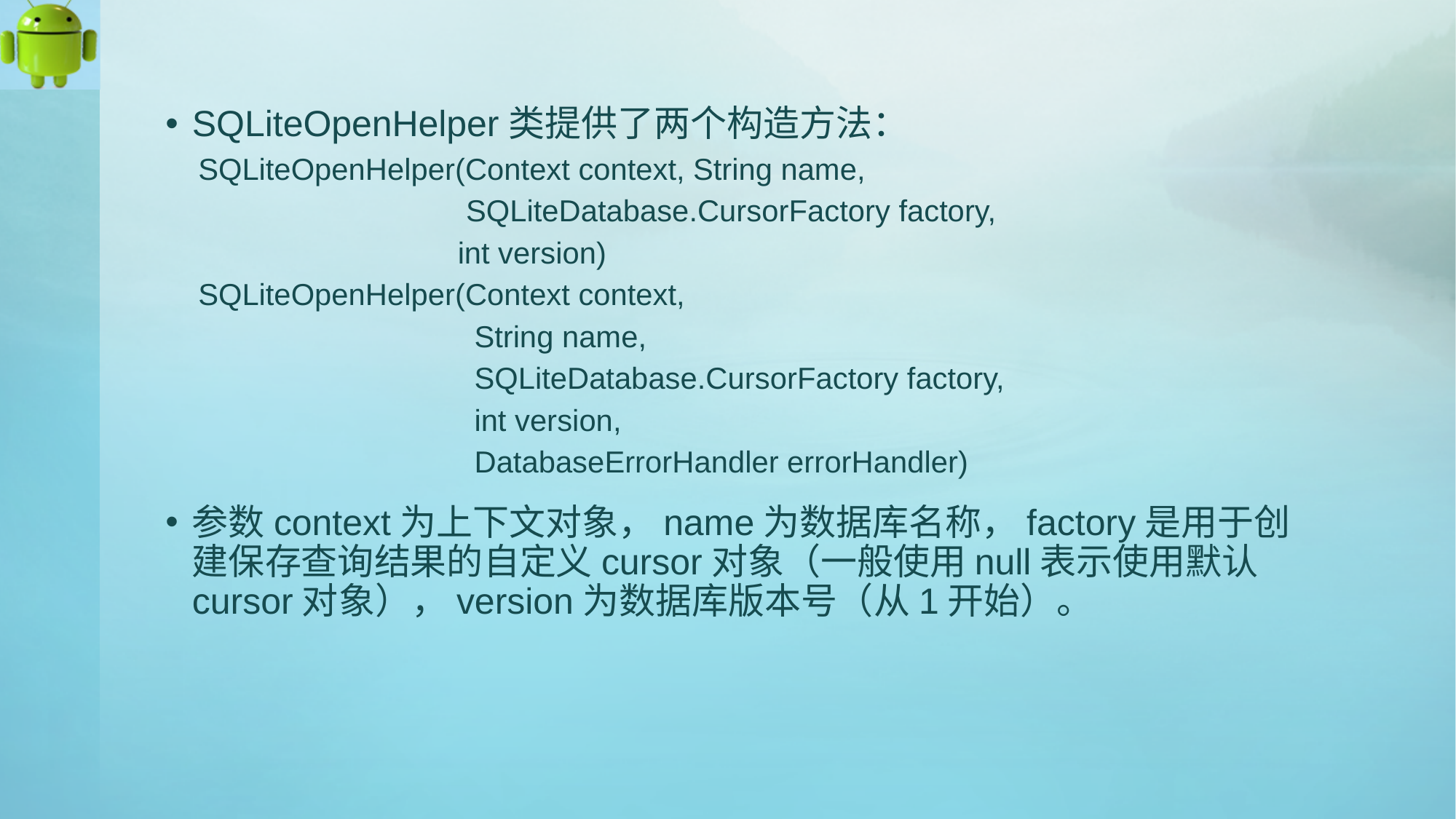

SQLiteOpenHelper类提供了两个构造方法：
SQLiteOpenHelper(Context context, String name,
                                SQLiteDatabase.CursorFactory factory,
                               int version)
SQLiteOpenHelper(Context context,
                                 String name,
                                 SQLiteDatabase.CursorFactory factory,
                                 int version,
                                 DatabaseErrorHandler errorHandler)
参数context为上下文对象，name为数据库名称，factory是用于创建保存查询结果的自定义cursor对象（一般使用null表示使用默认cursor对象），version为数据库版本号（从1开始）。